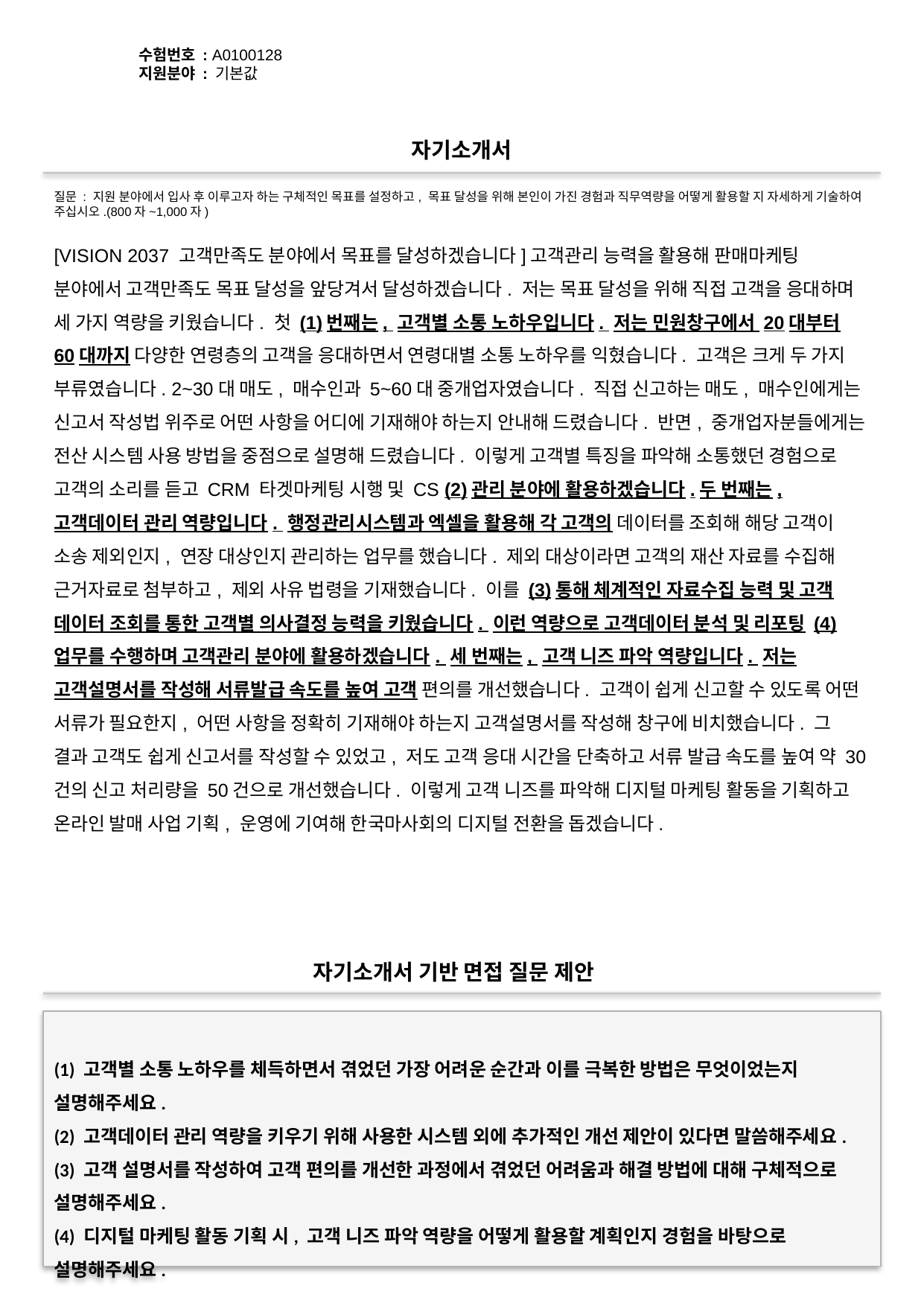

수험번호 : A0100128
지원분야 : 기본값
#

자기소개서

질문 : 지원 분야에서 입사 후 이루고자 하는 구체적인 목표를 설정하고, 목표 달성을 위해 본인이 가진 경험과 직무역량을 어떻게 활용할 지 자세하게 기술하여 주십시오.(800자~1,000자)

[VISION 2037 고객만족도 분야에서 목표를 달성하겠습니다]고객관리 능력을 활용해 판매마케팅 분야에서 고객만족도 목표 달성을 앞당겨서 달성하겠습니다. 저는 목표 달성을 위해 직접 고객을 응대하며 세 가지 역량을 키웠습니다. 첫 (1)번째는, 고객별 소통 노하우입니다. 저는 민원창구에서 20대부터 60대까지 다양한 연령층의 고객을 응대하면서 연령대별 소통 노하우를 익혔습니다. 고객은 크게 두 가지 부류였습니다. 2~30대 매도, 매수인과 5~60대 중개업자였습니다. 직접 신고하는 매도, 매수인에게는 신고서 작성법 위주로 어떤 사항을 어디에 기재해야 하는지 안내해 드렸습니다. 반면, 중개업자분들에게는 전산 시스템 사용 방법을 중점으로 설명해 드렸습니다. 이렇게 고객별 특징을 파악해 소통했던 경험으로 고객의 소리를 듣고 CRM 타겟마케팅 시행 및 CS (2)관리 분야에 활용하겠습니다.두 번째는, 고객데이터 관리 역량입니다. 행정관리시스템과 엑셀을 활용해 각 고객의 데이터를 조회해 해당 고객이 소송 제외인지, 연장 대상인지 관리하는 업무를 했습니다. 제외 대상이라면 고객의 재산 자료를 수집해 근거자료로 첨부하고, 제외 사유 법령을 기재했습니다. 이를 (3)통해 체계적인 자료수집 능력 및 고객 데이터 조회를 통한 고객별 의사결정 능력을 키웠습니다. 이런 역량으로 고객데이터 분석 및 리포팅 (4)업무를 수행하며 고객관리 분야에 활용하겠습니다. 세 번째는, 고객 니즈 파악 역량입니다. 저는 고객설명서를 작성해 서류발급 속도를 높여 고객 편의를 개선했습니다. 고객이 쉽게 신고할 수 있도록 어떤 서류가 필요한지, 어떤 사항을 정확히 기재해야 하는지 고객설명서를 작성해 창구에 비치했습니다. 그 결과 고객도 쉽게 신고서를 작성할 수 있었고, 저도 고객 응대 시간을 단축하고 서류 발급 속도를 높여 약 30건의 신고 처리량을 50건으로 개선했습니다. 이렇게 고객 니즈를 파악해 디지털 마케팅 활동을 기획하고 온라인 발매 사업 기획, 운영에 기여해 한국마사회의 디지털 전환을 돕겠습니다.

자기소개서 기반 면접 질문 제안

(1) 고객별 소통 노하우를 체득하면서 겪었던 가장 어려운 순간과 이를 극복한 방법은 무엇이었는지 설명해주세요.
(2) 고객데이터 관리 역량을 키우기 위해 사용한 시스템 외에 추가적인 개선 제안이 있다면 말씀해주세요.
(3) 고객 설명서를 작성하여 고객 편의를 개선한 과정에서 겪었던 어려움과 해결 방법에 대해 구체적으로 설명해주세요.
(4) 디지털 마케팅 활동 기획 시, 고객 니즈 파악 역량을 어떻게 활용할 계획인지 경험을 바탕으로 설명해주세요.